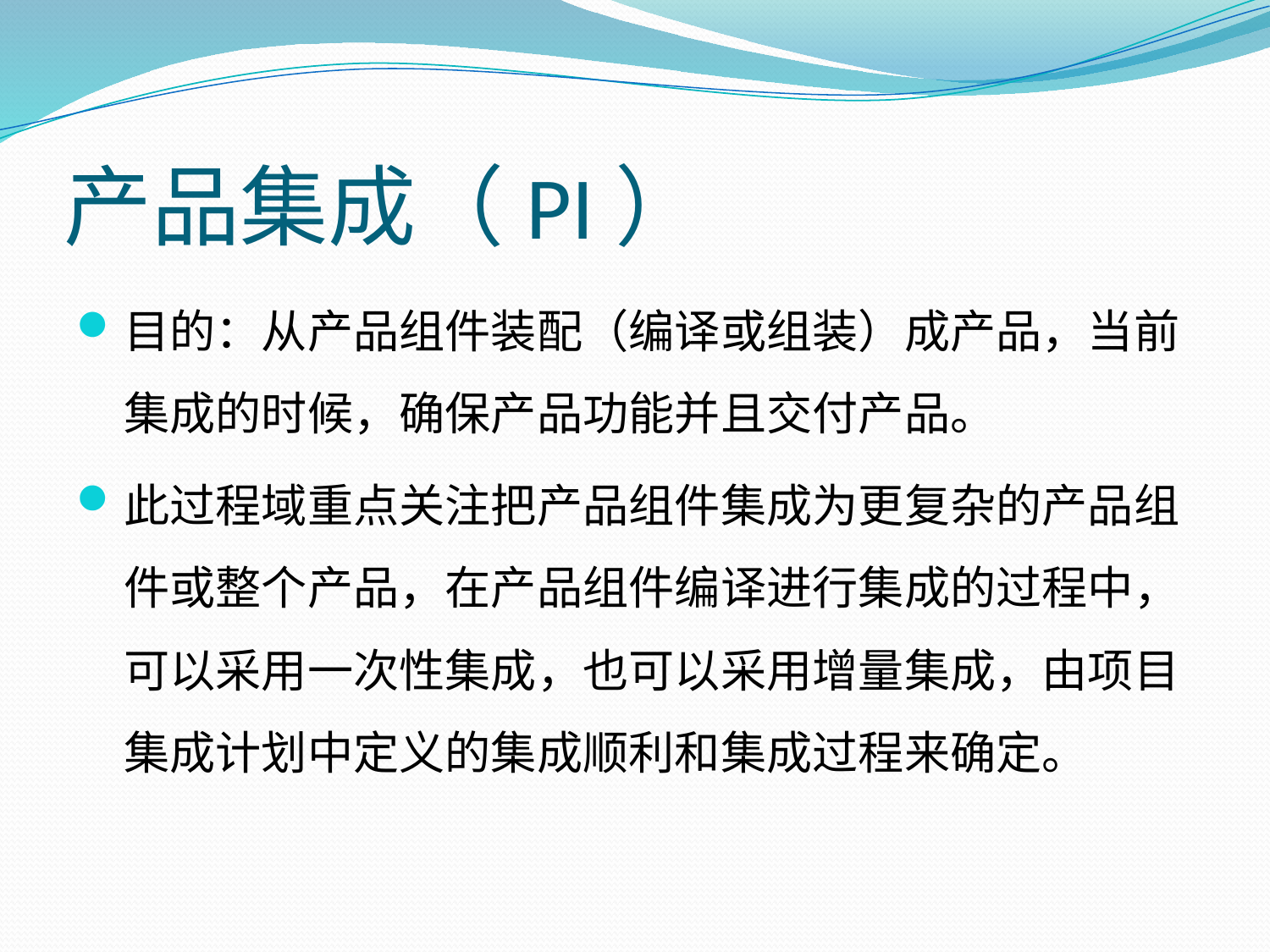

# 产品集成（PI）
目的：从产品组件装配（编译或组装）成产品，当前集成的时候，确保产品功能并且交付产品。
此过程域重点关注把产品组件集成为更复杂的产品组件或整个产品，在产品组件编译进行集成的过程中，可以采用一次性集成，也可以采用增量集成，由项目集成计划中定义的集成顺利和集成过程来确定。